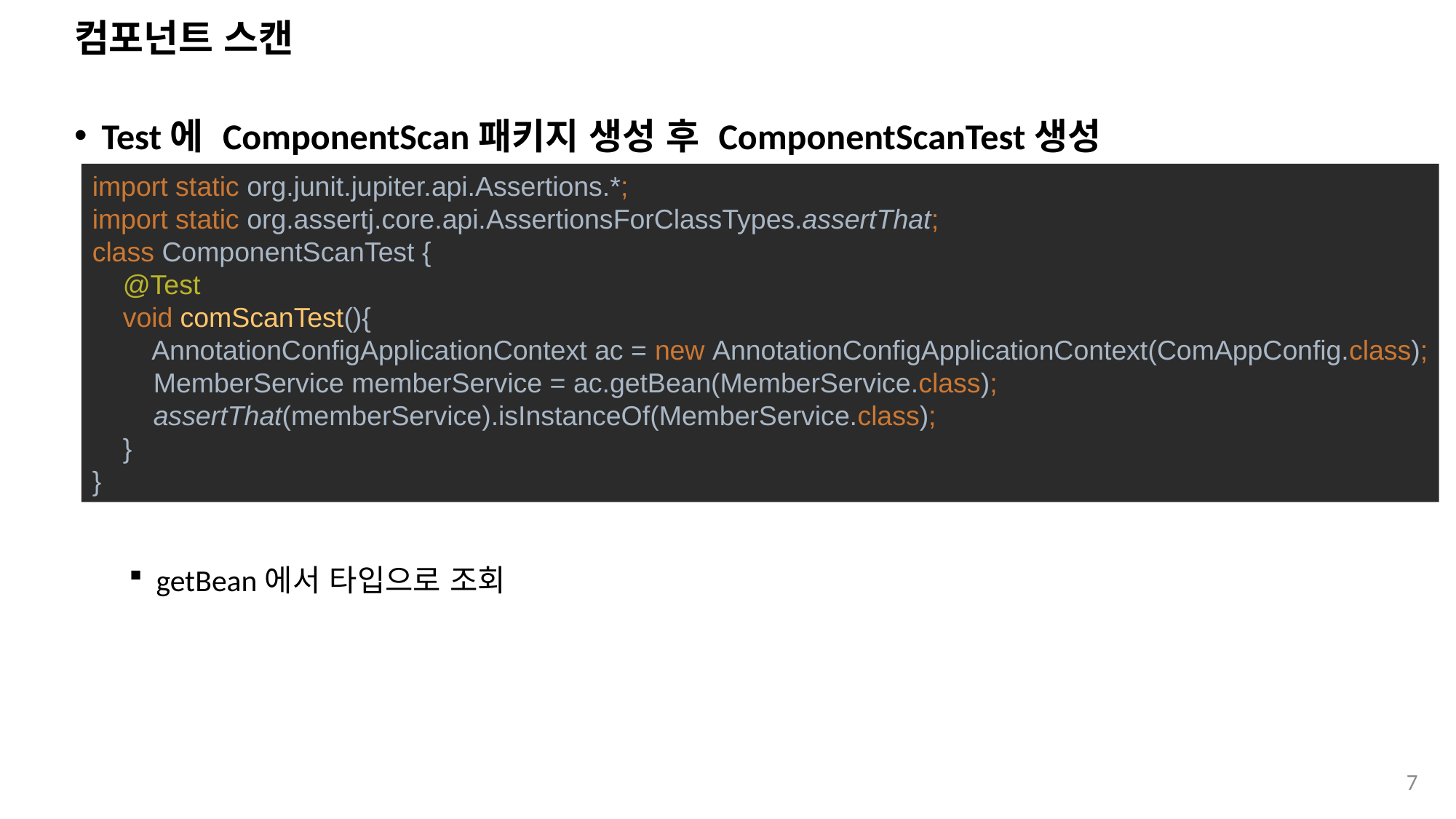

# 컴포넌트 스캔
Test에 ComponentScan패키지 생성 후 ComponentScanTest생성

getBean에서 타입으로 조회

import static org.junit.jupiter.api.Assertions.*;
import static org.assertj.core.api.AssertionsForClassTypes.assertThat;
class ComponentScanTest {
    @Test
    void comScanTest(){
        AnnotationConfigApplicationContext ac = new AnnotationConfigApplicationContext(ComAppConfig.class);
        MemberService memberService = ac.getBean(MemberService.class);
        assertThat(memberService).isInstanceOf(MemberService.class);
    }
}
7